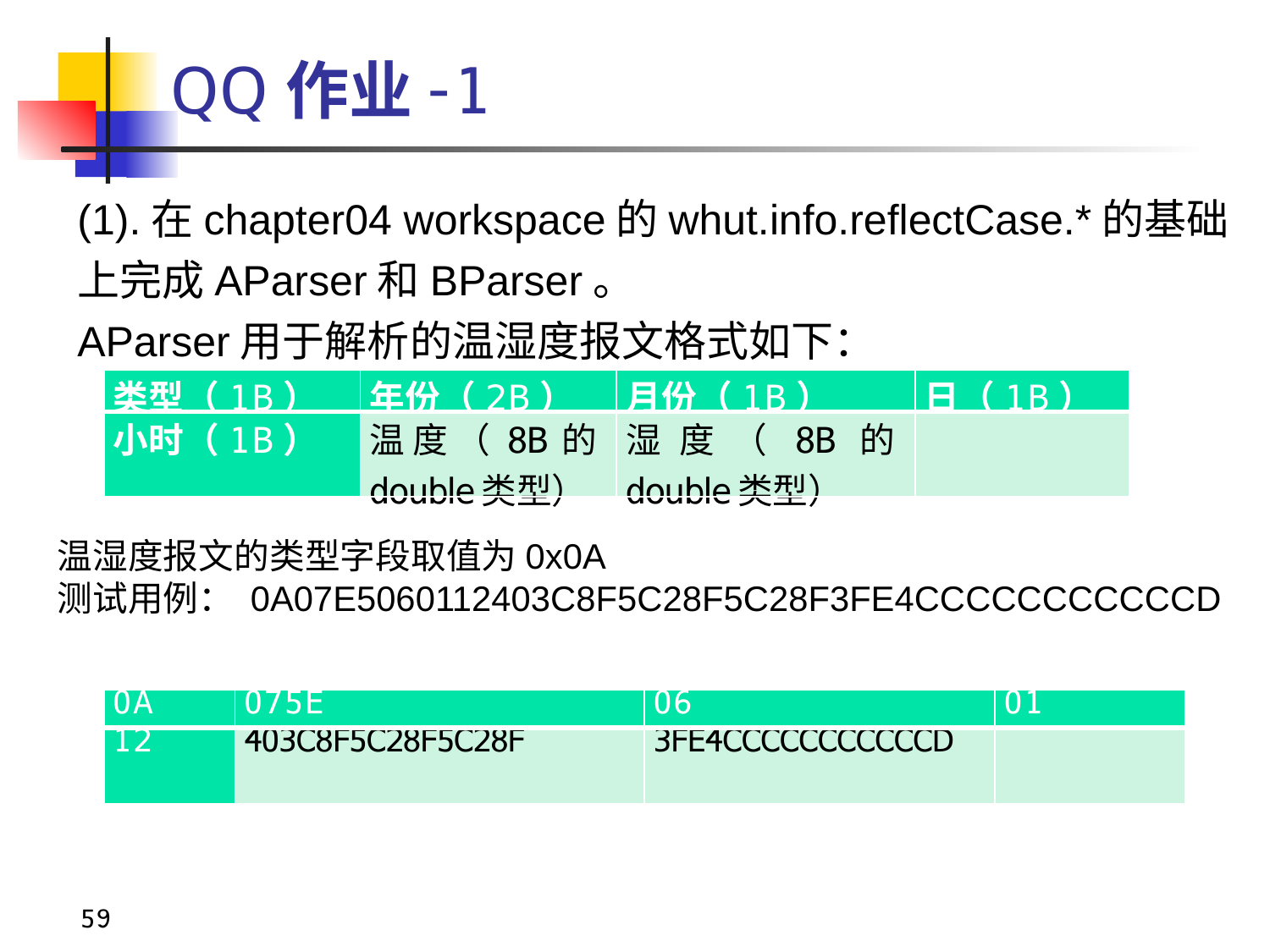

# QQ作业-1
(1).在chapter04 workspace的whut.info.reflectCase.*的基础上完成AParser和BParser。
AParser用于解析的温湿度报文格式如下：
| 类型（1B） | 年份（2B） | 月份（1B） | 日（1B） |
| --- | --- | --- | --- |
| 小时（1B） | 温度（8B的double类型） | 湿度（8B的double类型） |  |
温湿度报文的类型字段取值为0x0A
测试用例： 0A07E5060112403C8F5C28F5C28F3FE4CCCCCCCCCCCD
| 0A | 075E | 06 | 01 |
| --- | --- | --- | --- |
| 12 | 403C8F5C28F5C28F | 3FE4CCCCCCCCCCCD |  |
59